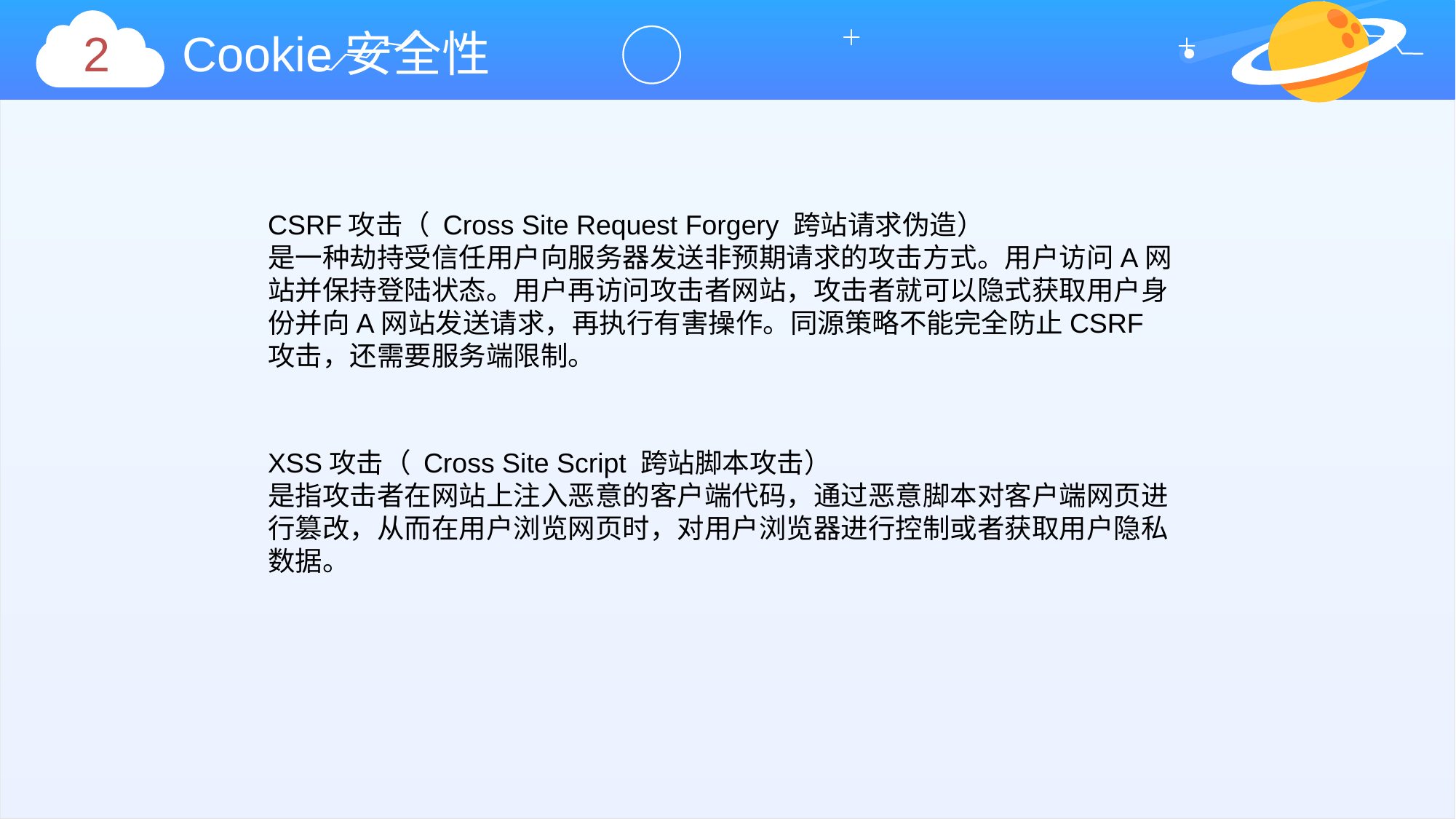

2
Cookie安全性
CSRF攻击（ Cross Site Request Forgery 跨站请求伪造）
是一种劫持受信任用户向服务器发送非预期请求的攻击方式。用户访问A网站并保持登陆状态。用户再访问攻击者网站，攻击者就可以隐式获取用户身份并向A网站发送请求，再执行有害操作。同源策略不能完全防止CSRF攻击，还需要服务端限制。
XSS攻击（ Cross Site Script 跨站脚本攻击）
是指攻击者在网站上注入恶意的客户端代码，通过恶意脚本对客户端网页进行篡改，从而在用户浏览网页时，对用户浏览器进行控制或者获取用户隐私数据。